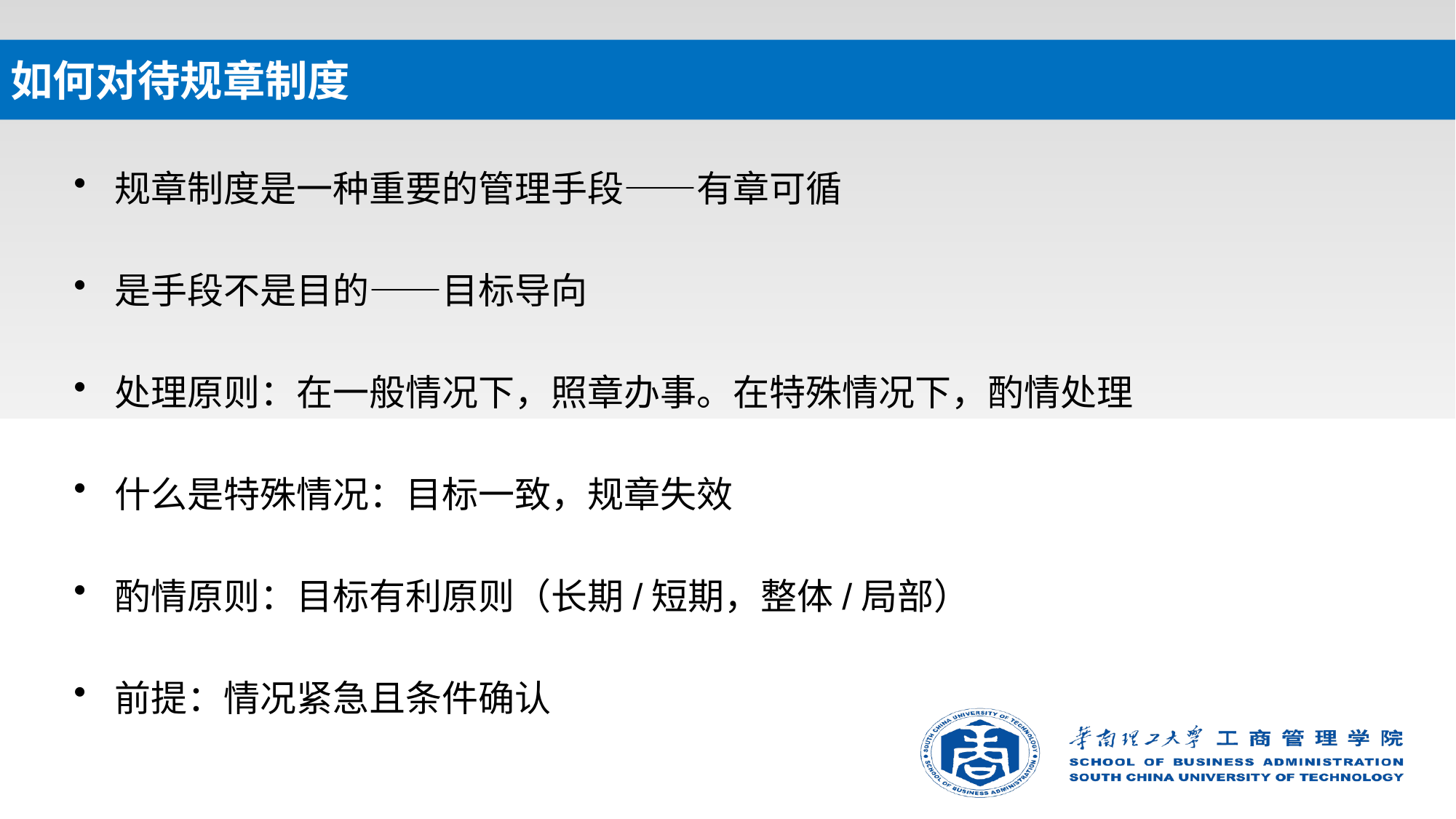

# 如何对待规章制度
规章制度是一种重要的管理手段——有章可循

是手段不是目的——目标导向

处理原则：在一般情况下，照章办事。在特殊情况下，酌情处理

什么是特殊情况：目标一致，规章失效

酌情原则：目标有利原则（长期/短期，整体/局部）

前提：情况紧急且条件确认